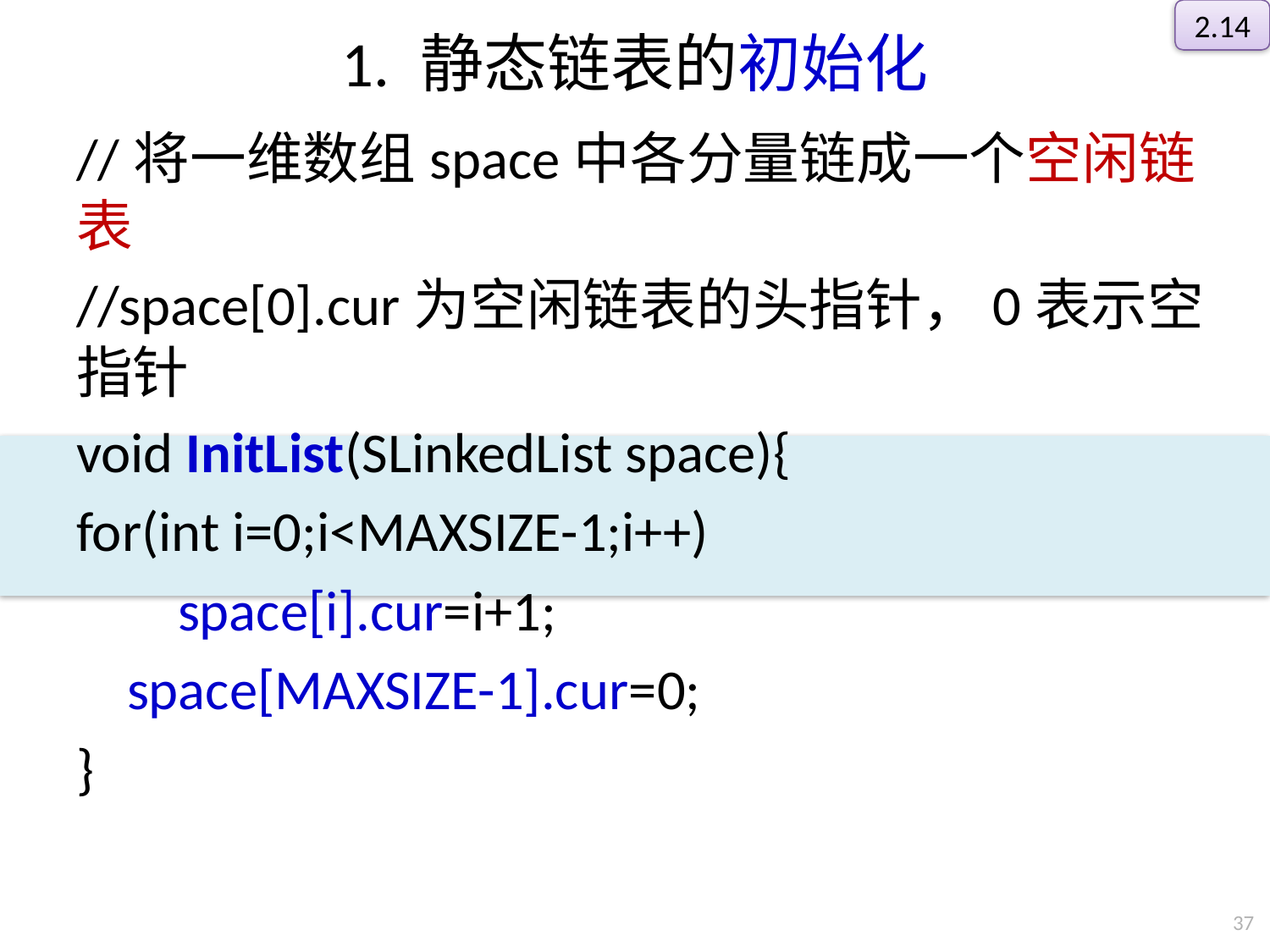

2.14
# 1. 静态链表的初始化
//将一维数组space中各分量链成一个空闲链表
//space[0].cur为空闲链表的头指针，0表示空指针
void InitList(SLinkedList space){
for(int i=0;i<MAXSIZE-1;i++)
        space[i].cur=i+1;
    space[MAXSIZE-1].cur=0;
}

37